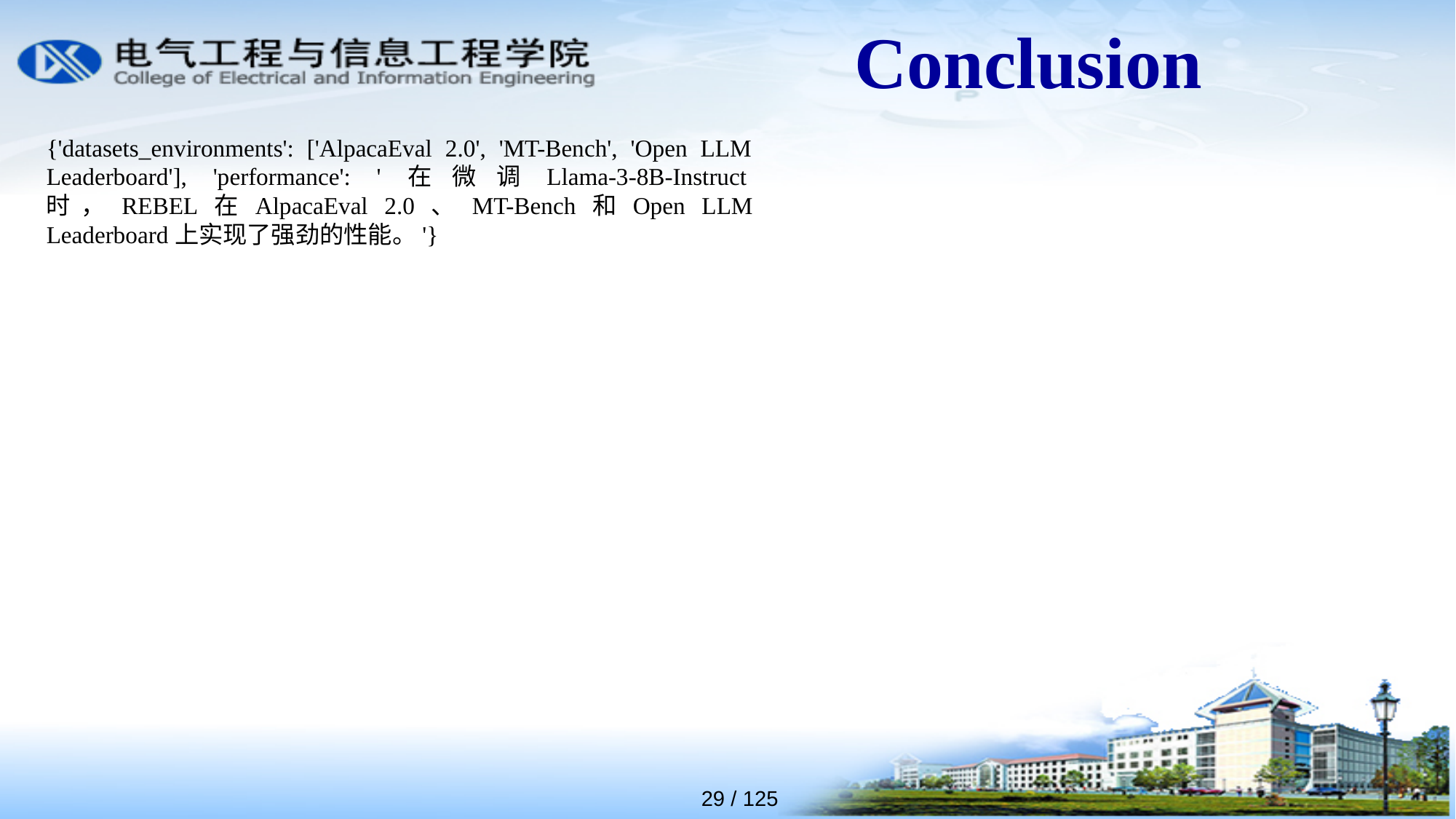

Conclusion
{'datasets_environments': ['AlpacaEval 2.0', 'MT-Bench', 'Open LLM Leaderboard'], 'performance': '在微调Llama-3-8B-Instruct时，REBEL在AlpacaEval 2.0、MT-Bench和Open LLM Leaderboard上实现了强劲的性能。'}
29 / 125